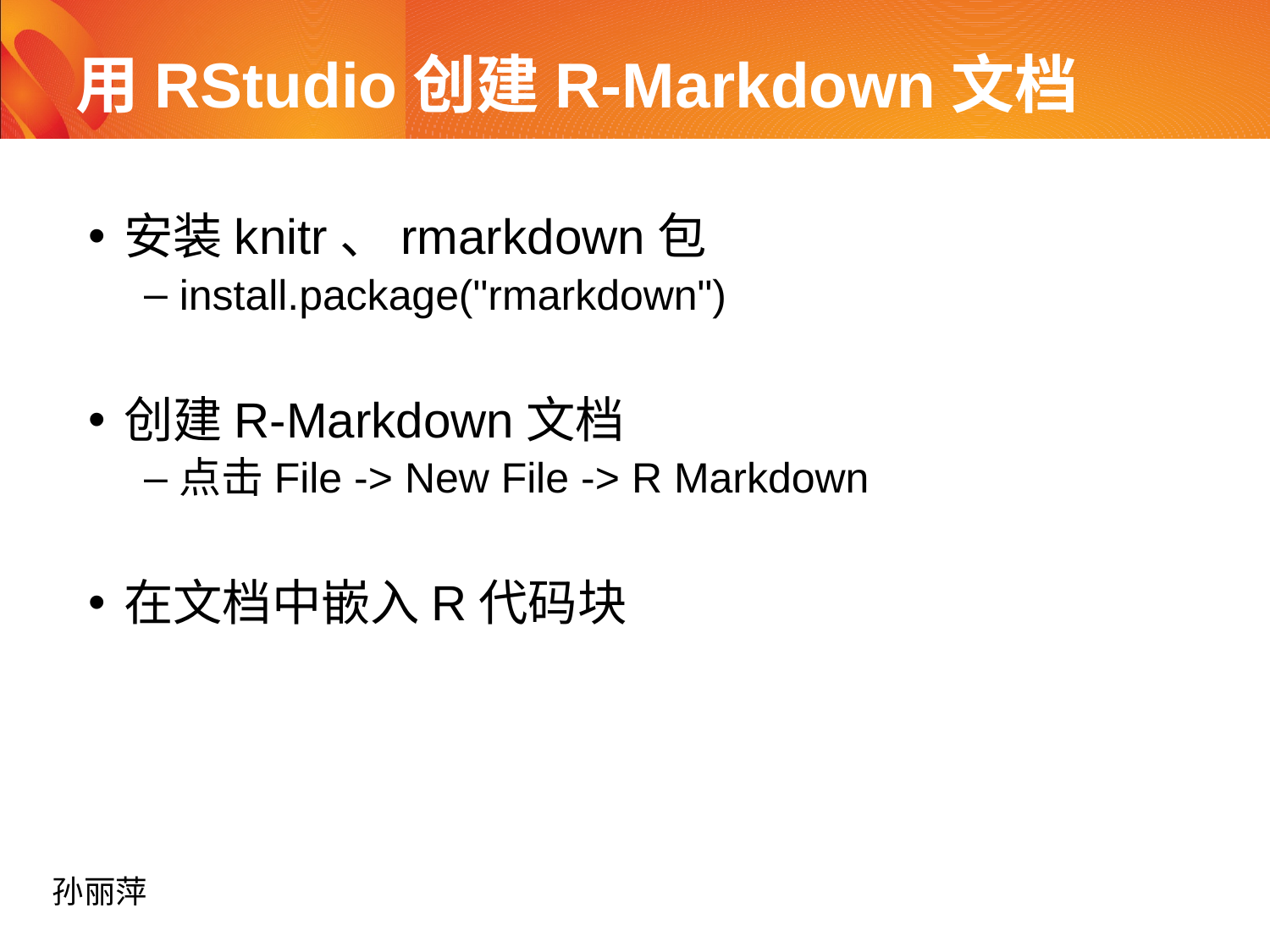

# 用RStudio创建R-Markdown文档
安装knitr、rmarkdown包
install.package("rmarkdown")

创建R-Markdown文档
点击File -> New File -> R Markdown

在文档中嵌入R代码块

9